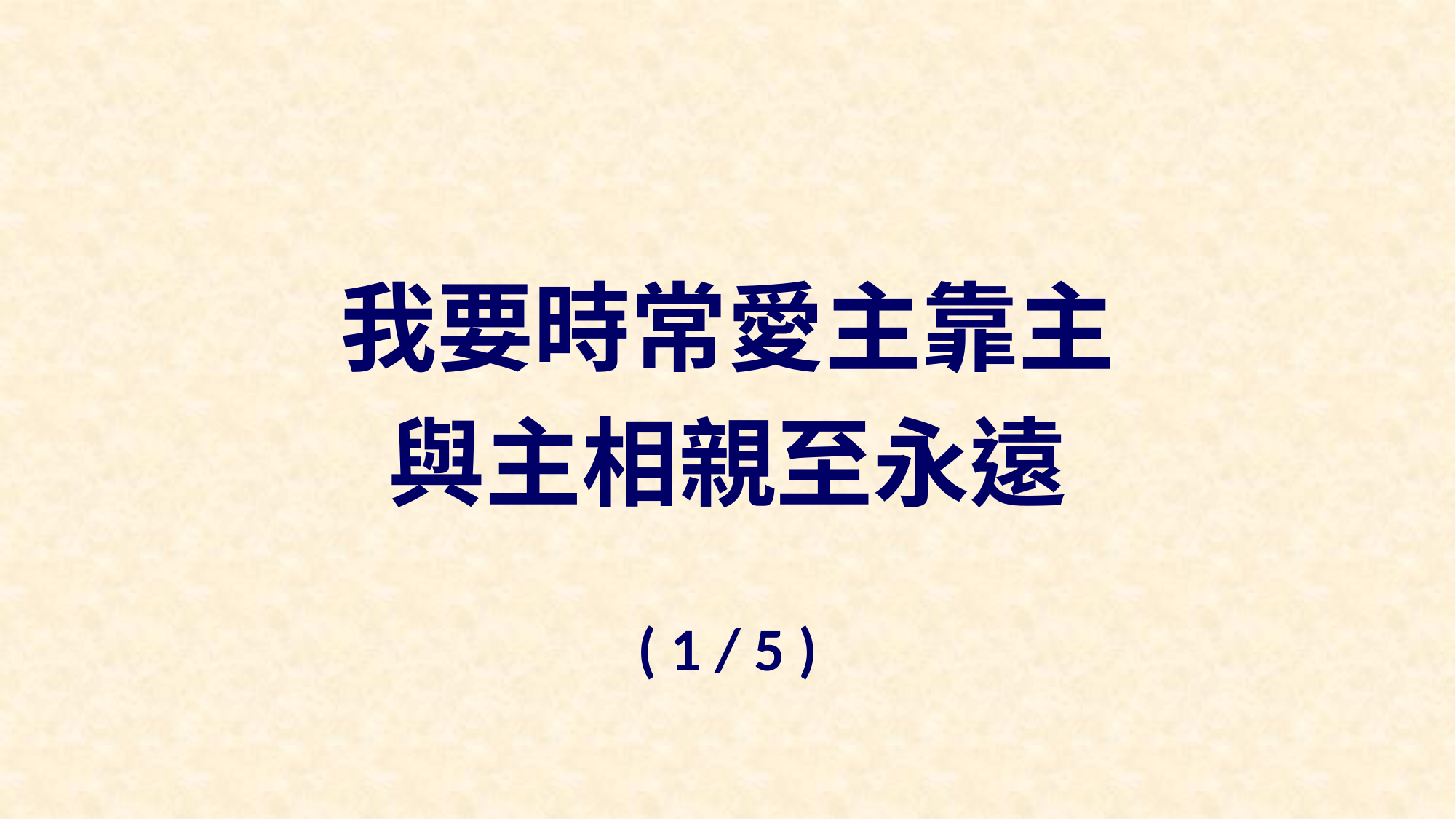

我要時常愛主靠主
與主相親至永遠
( 1 / 5 )